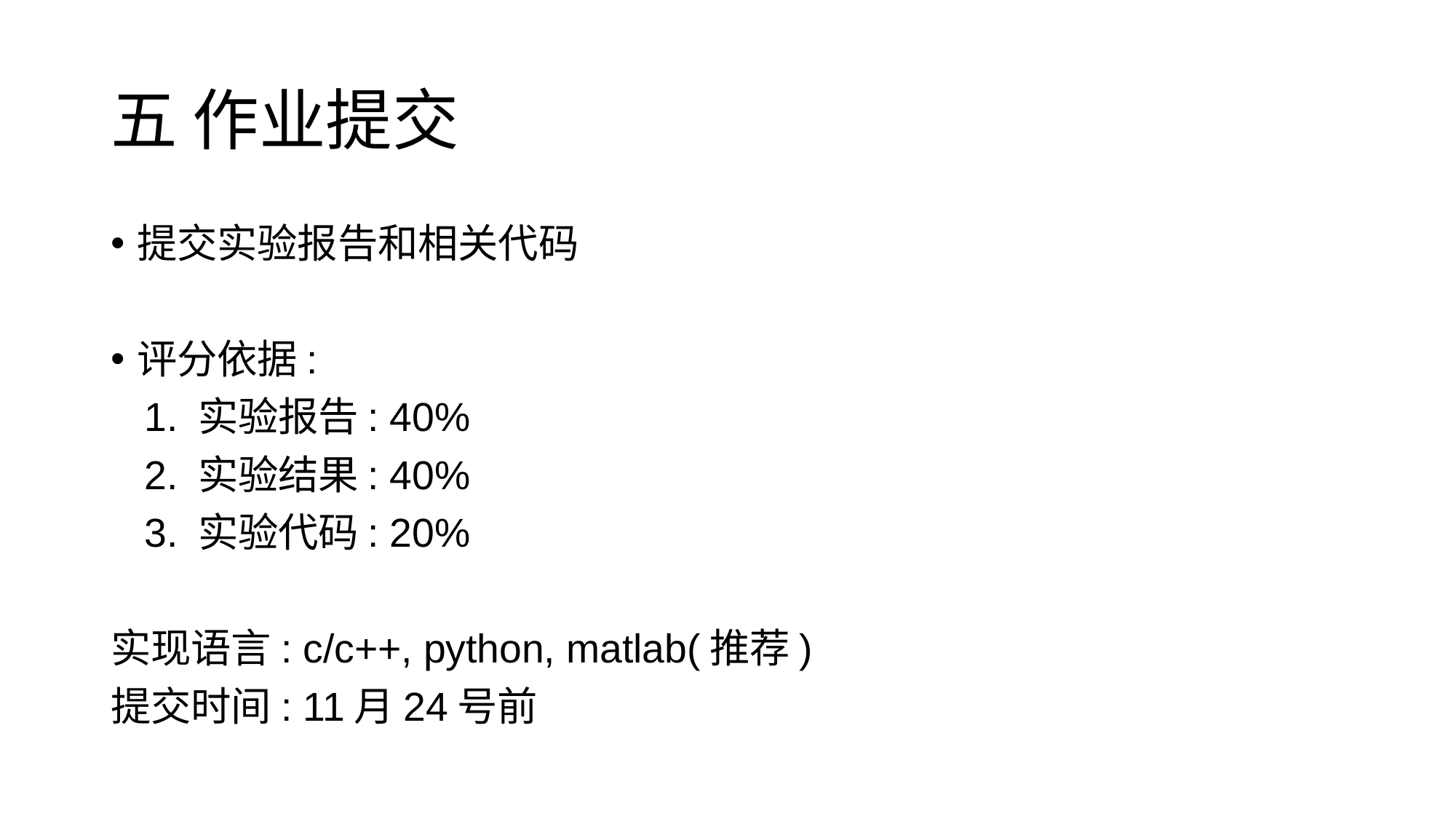

# 五 作业提交
提交实验报告和相关代码

评分依据:
   1. 实验报告: 40%
   2. 实验结果: 40%
   3. 实验代码: 20%

实现语言: c/c++, python, matlab(推荐)
提交时间: 11月24号前

5